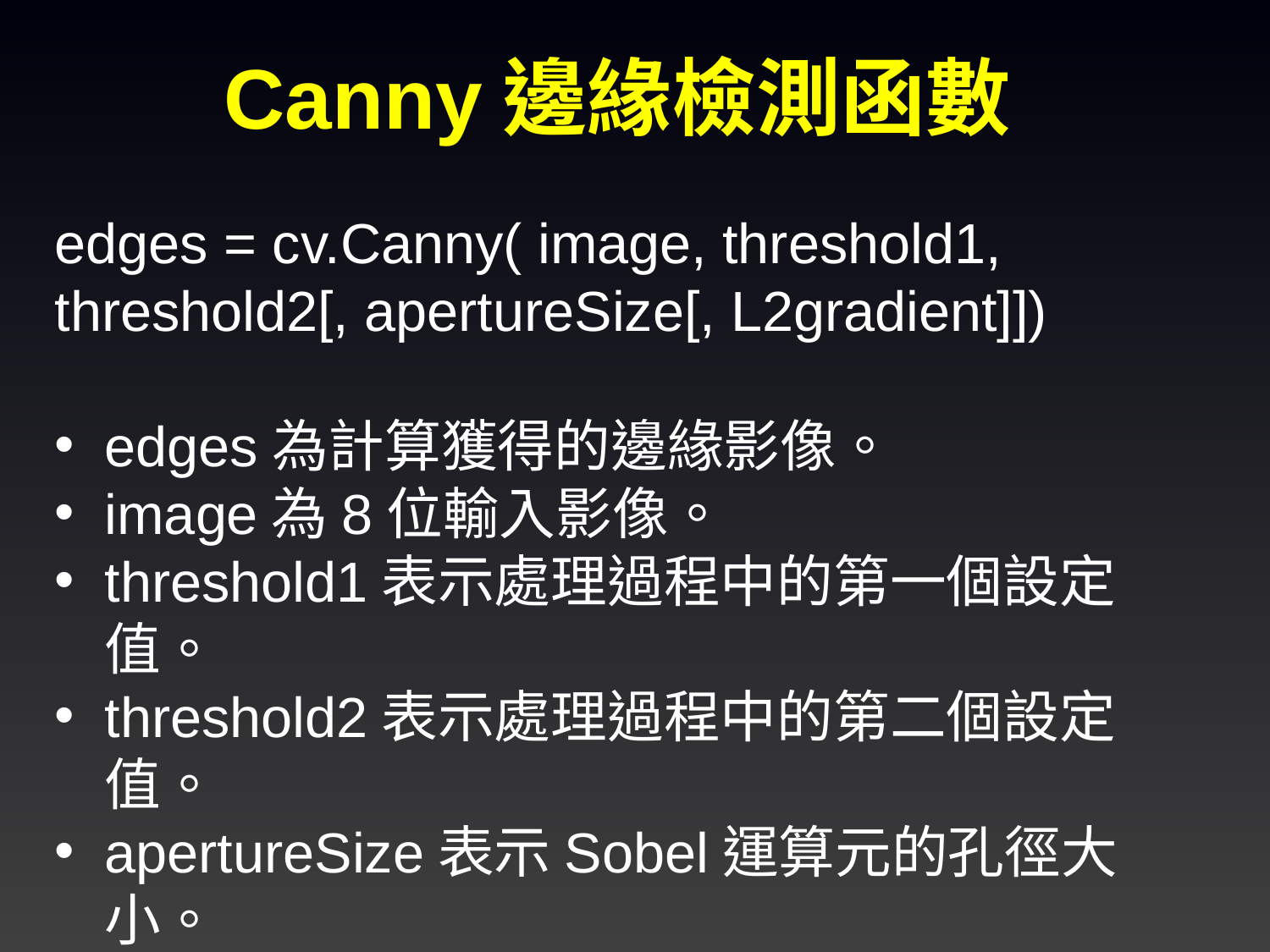

Canny邊緣檢測函數
edges = cv.Canny( image, threshold1, threshold2[, apertureSize[, L2gradient]])

edges為計算獲得的邊緣影像。
image為8位輸入影像。
threshold1表示處理過程中的第一個設定值。
threshold2表示處理過程中的第二個設定值。
apertureSize表示Sobel運算元的孔徑大小。
L2gradient為計算影像梯度幅度（gradient magnitude）的標識